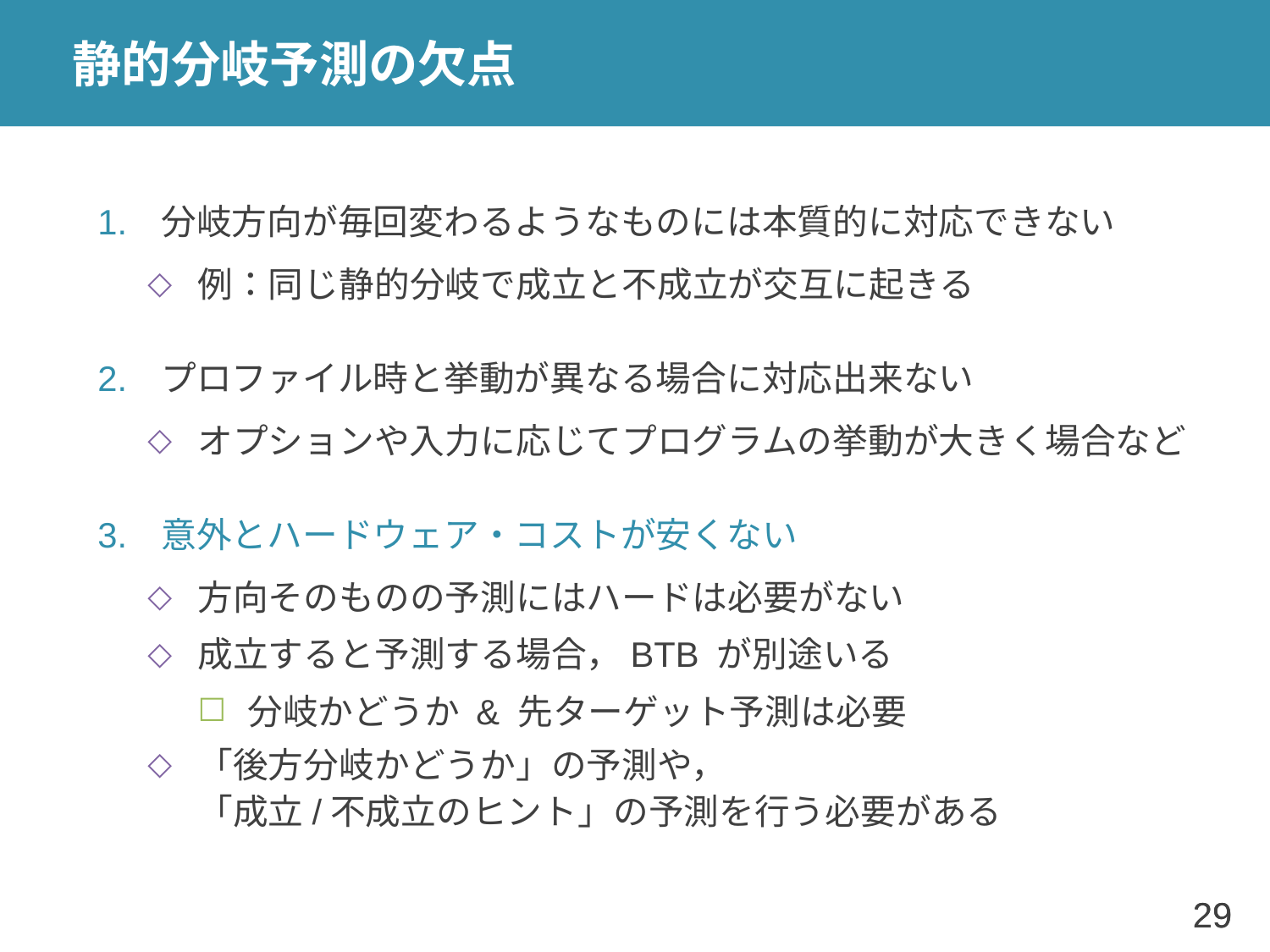

# 静的分岐予測の欠点
分岐方向が毎回変わるようなものには本質的に対応できない
例：同じ静的分岐で成立と不成立が交互に起きる
プロファイル時と挙動が異なる場合に対応出来ない
オプションや入力に応じてプログラムの挙動が大きく場合など
意外とハードウェア・コストが安くない
方向そのものの予測にはハードは必要がない
成立すると予測する場合，BTB が別途いる
分岐かどうか & 先ターゲット予測は必要
「後方分岐かどうか」の予測や，
「成立/不成立のヒント」の予測を行う必要がある